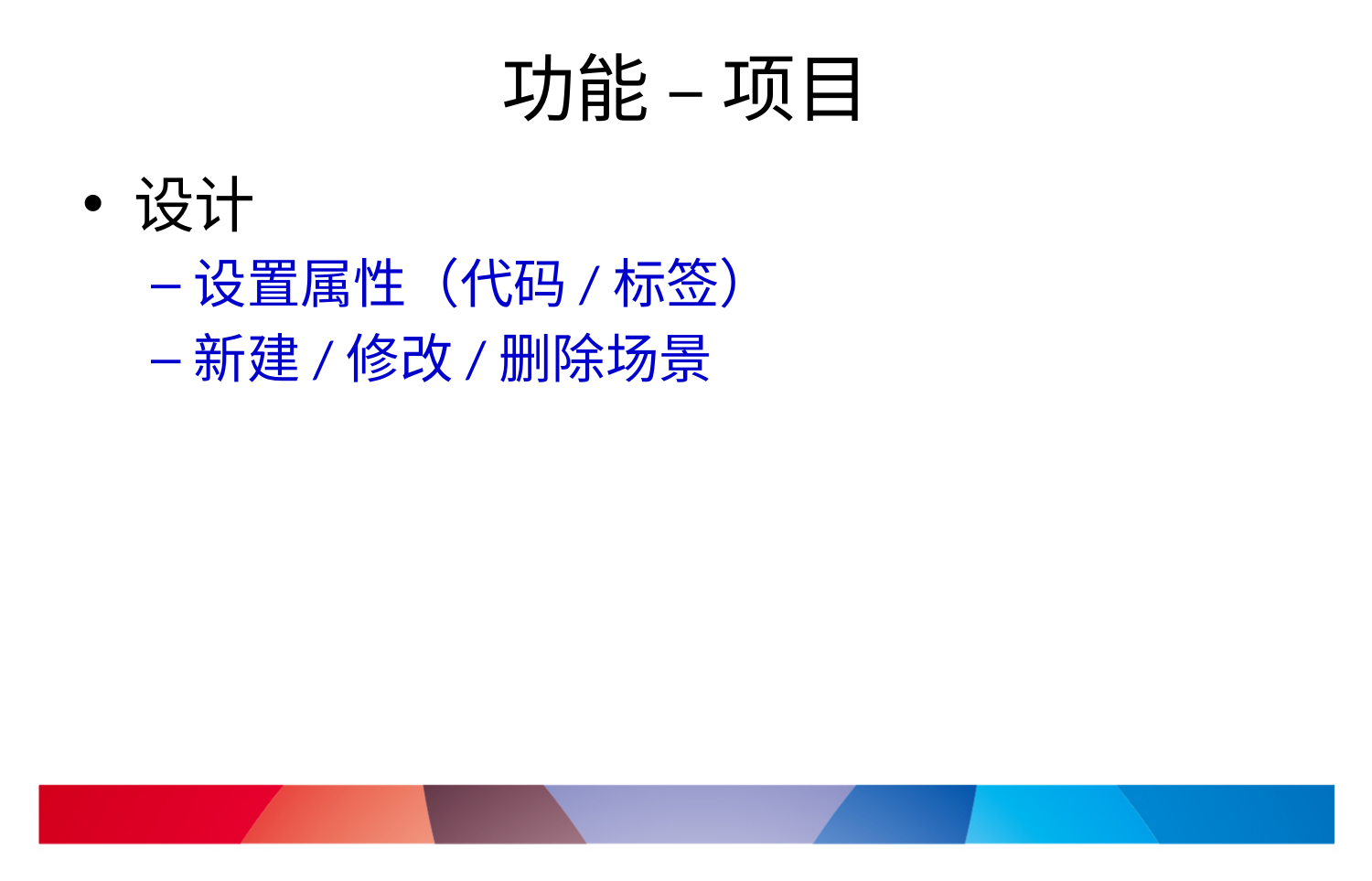

# 功能 – 项目
设计
设置属性（代码/标签）
新建/修改/删除场景